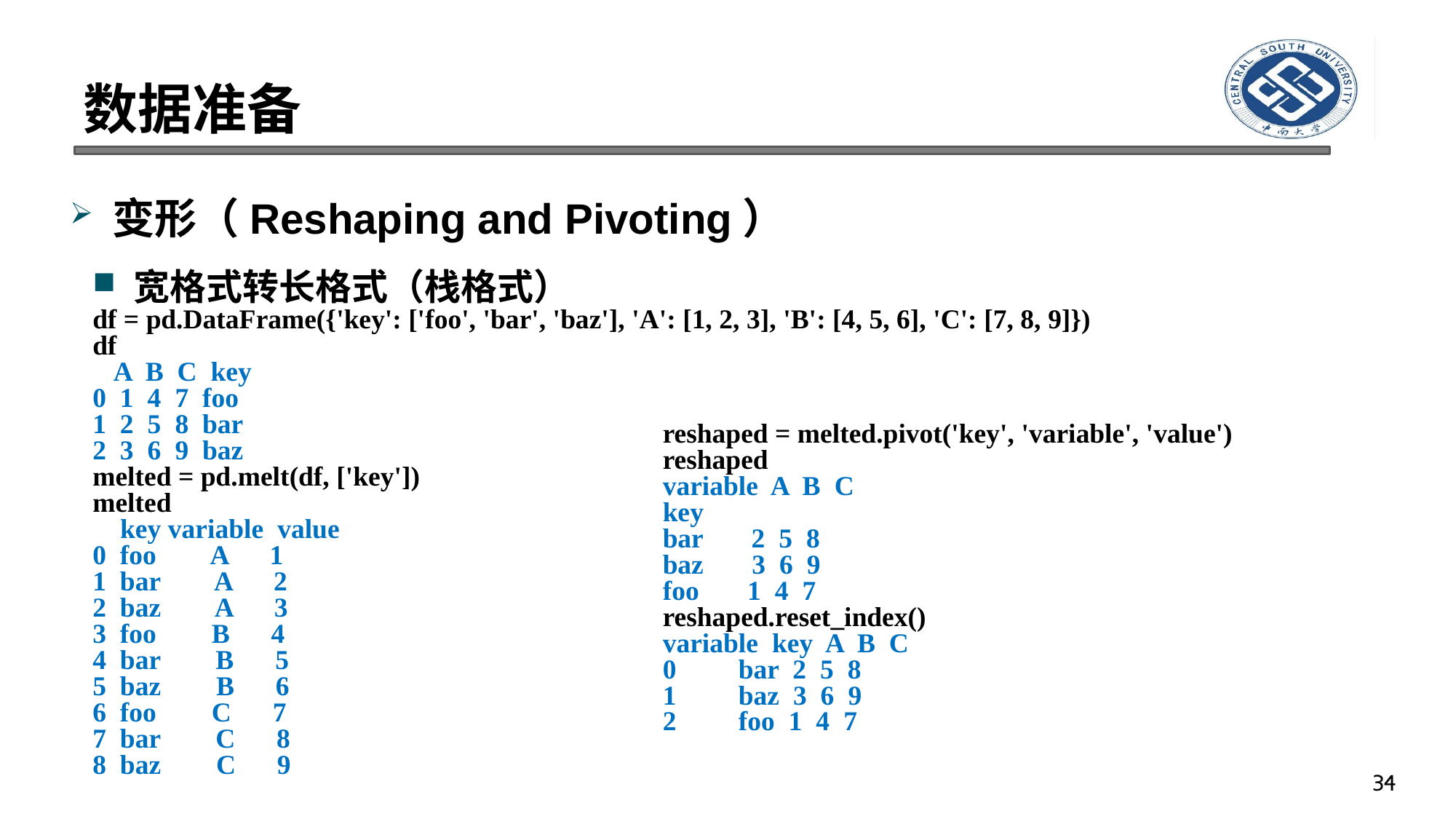

# 数据准备
变形（Reshaping and Pivoting）
宽格式转长格式（栈格式）
df = pd.DataFrame({'key': ['foo', 'bar', 'baz'], 'A': [1, 2, 3], 'B': [4, 5, 6], 'C': [7, 8, 9]})
df
   A  B  C  key
0  1  4  7  foo
1  2  5  8  bar
2  3  6  9  baz
melted = pd.melt(df, ['key'])
melted
    key variable  value
0  foo        A      1
1  bar        A      2
2  baz        A      3
3  foo        B      4
4  bar        B      5
5  baz        B      6
6  foo        C      7
7  bar        C      8
8  baz        C      9
reshaped = melted.pivot('key', 'variable', 'value')
reshaped
variable  A  B  C
key
bar       2  5  8
baz       3  6  9
foo       1  4  7
reshaped.reset_index()
variable  key  A  B  C
0         bar  2  5  8
1         baz  3  6  9
2         foo  1  4  7
34